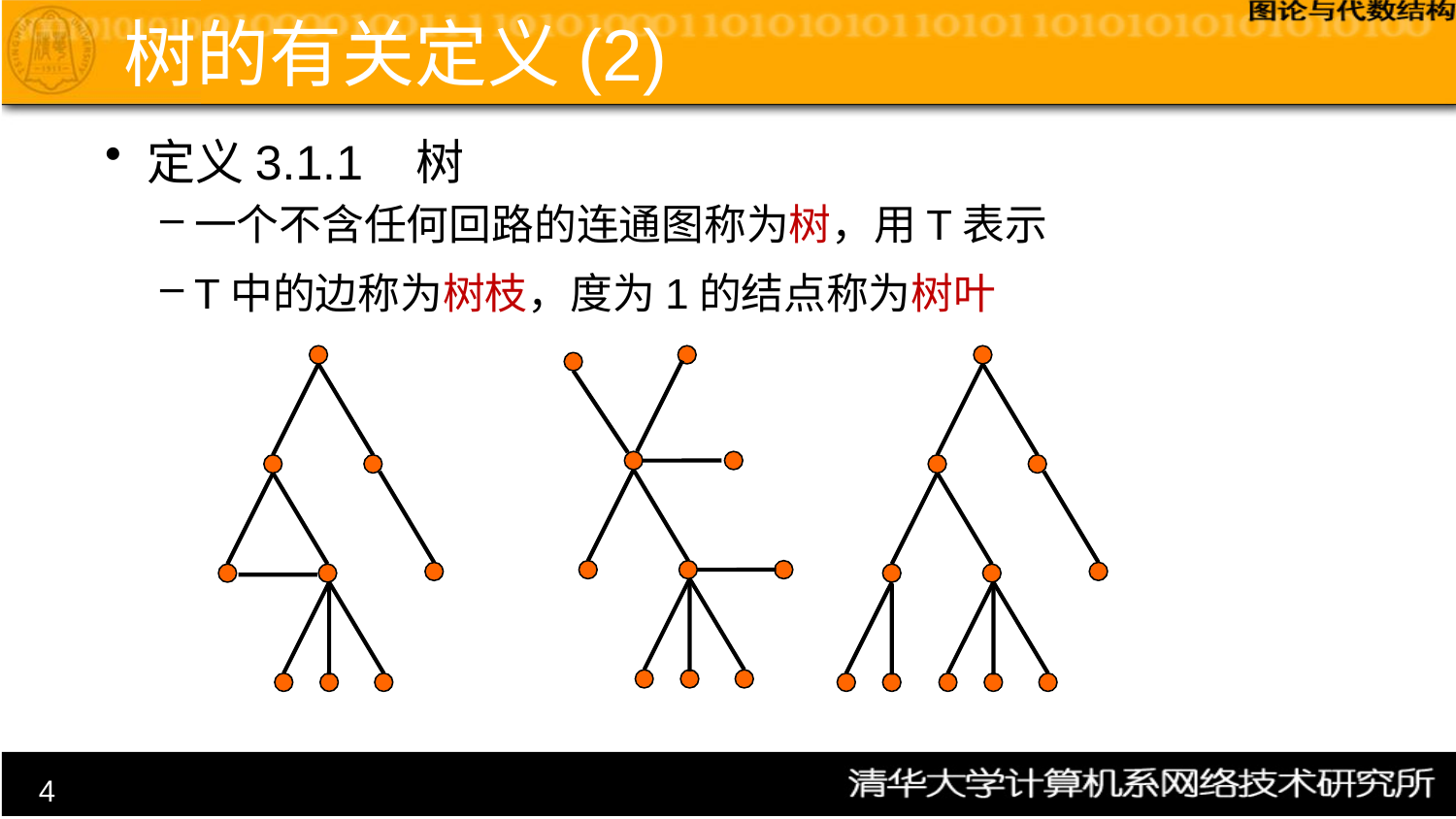

# 树的有关定义(2)
定义3.1.1   树
一个不含任何回路的连通图称为树，用T表示
T中的边称为树枝，度为1的结点称为树叶